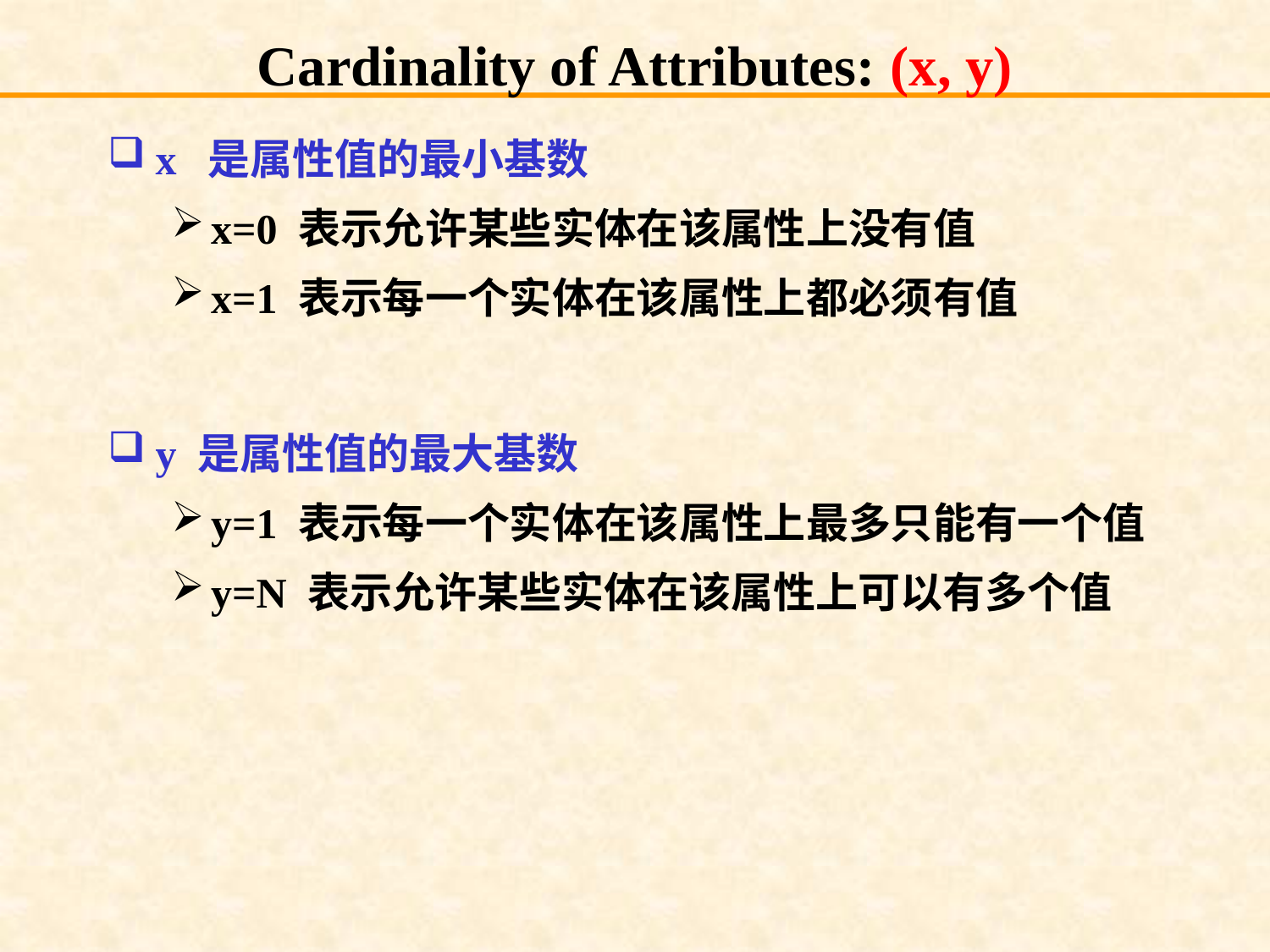

# Cardinality of Attributes: (x, y)
x  是属性值的最小基数
x=0 表示允许某些实体在该属性上没有值
x=1 表示每一个实体在该属性上都必须有值

y 是属性值的最大基数
y=1 表示每一个实体在该属性上最多只能有一个值
y=N 表示允许某些实体在该属性上可以有多个值
87